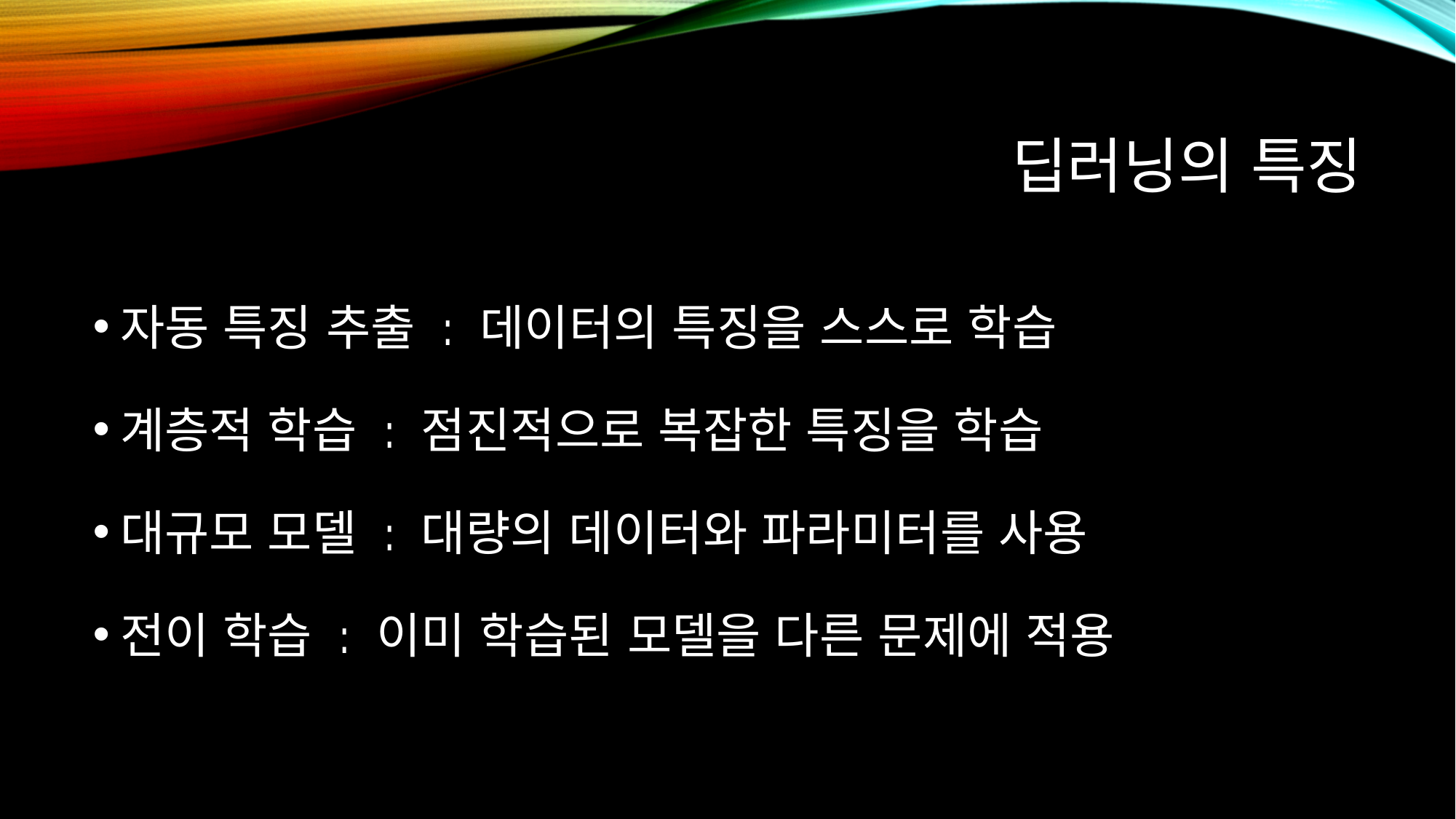

# 딥러닝의 특징
자동 특징 추출 : 데이터의 특징을 스스로 학습
계층적 학습 : 점진적으로 복잡한 특징을 학습
대규모 모델 : 대량의 데이터와 파라미터를 사용
전이 학습 : 이미 학습된 모델을 다른 문제에 적용